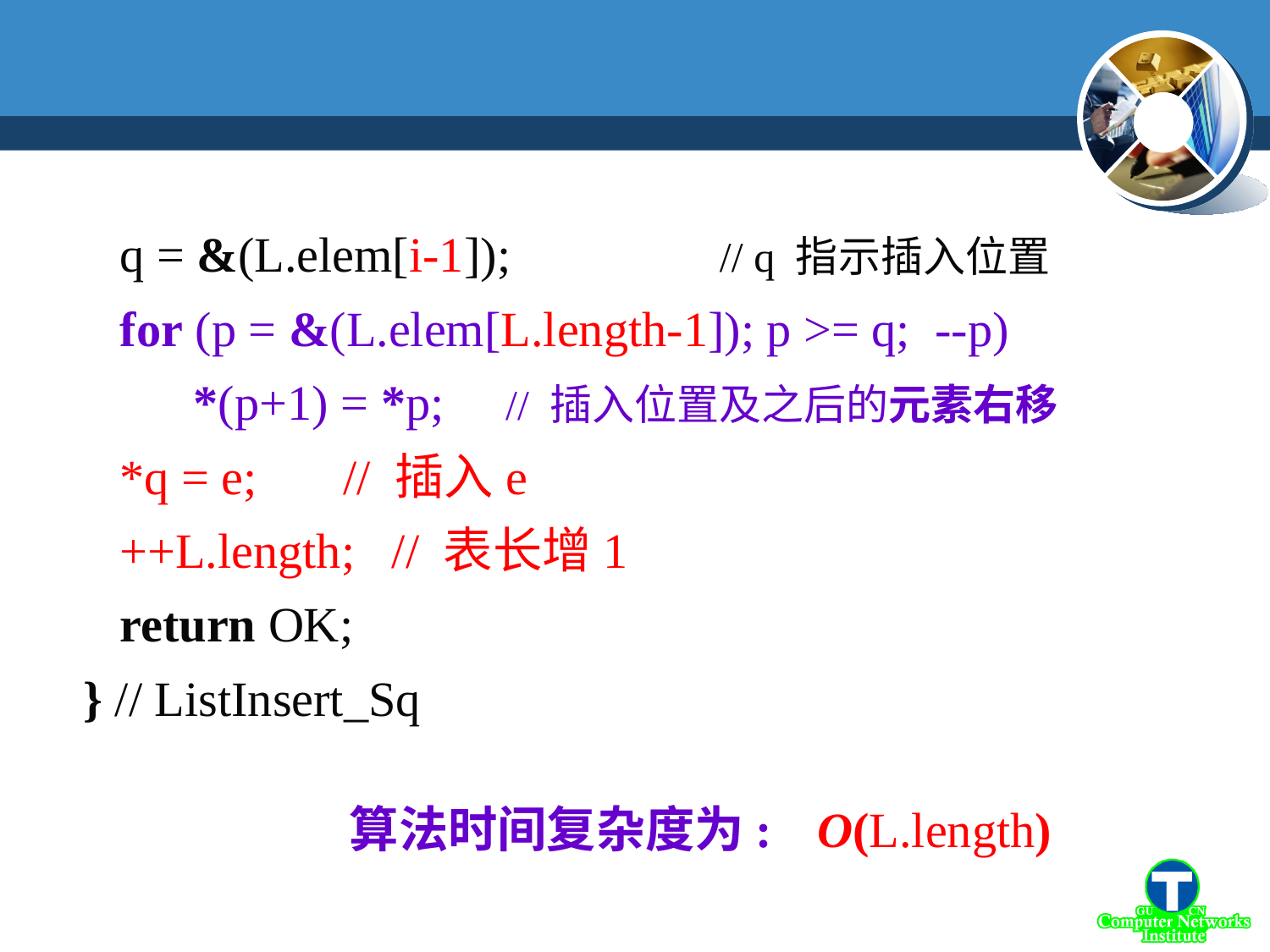

q = &(L.elem[i-1]);                 // q 指示插入位置
   for (p = &(L.elem[L.length-1]); p >= q;  --p)
         *(p+1) = *p;     // 插入位置及之后的元素右移
   *q = e;       // 插入e
   ++L.length;   // 表长增1
   return OK;
} // ListInsert_Sq
算法时间复杂度为:
O(L.length)